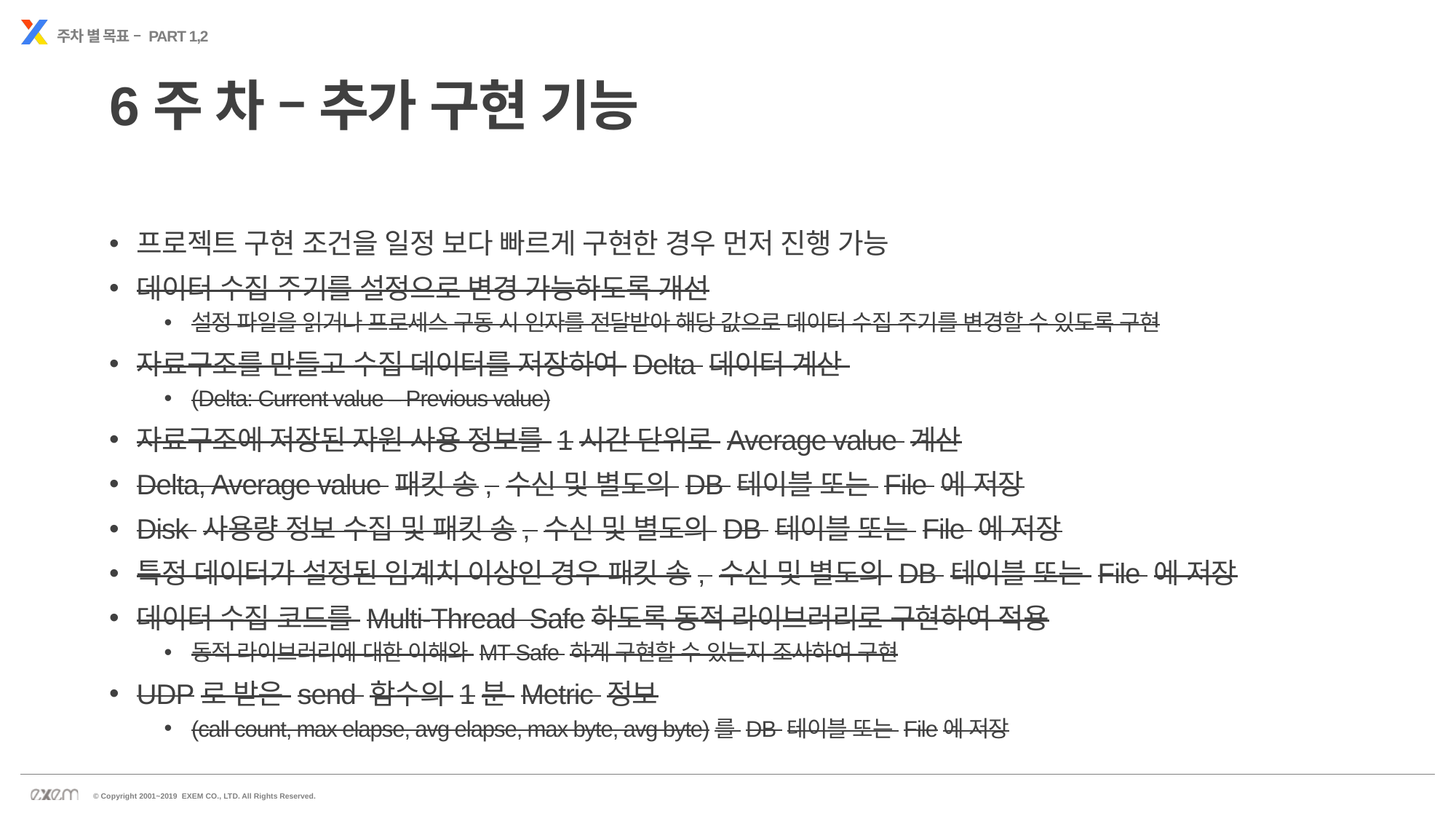

주차 별 목표 – PART 1,2
6주 차 – 추가 구현 기능

프로젝트 구현 조건을 일정 보다 빠르게 구현한 경우 먼저 진행 가능
데이터 수집 주기를 설정으로 변경 가능하도록 개선
설정 파일을 읽거나 프로세스 구동 시 인자를 전달받아 해당 값으로 데이터 수집 주기를 변경할 수 있도록 구현
자료구조를 만들고 수집 데이터를 저장하여 Delta 데이터 계산
(Delta: Current value – Previous value)
자료구조에 저장된 자원 사용 정보를 1시간 단위로 Average value 계산
Delta, Average value 패킷 송, 수신 및 별도의 DB 테이블 또는 File 에 저장
Disk 사용량 정보 수집 및 패킷 송, 수신 및 별도의 DB 테이블 또는 File 에 저장
특정 데이터가 설정된 임계치 이상인 경우 패킷 송, 수신 및 별도의 DB 테이블 또는 File 에 저장
데이터 수집 코드를 Multi-Thread  Safe하도록 동적 라이브러리로 구현하여 적용
동적 라이브러리에 대한 이해와 MT-Safe 하게 구현할 수 있는지 조사하여 구현
UDP로 받은 send 함수의 1분 Metric 정보
(call count, max elapse, avg elapse, max byte, avg byte)를 DB 테이블 또는 File에 저장